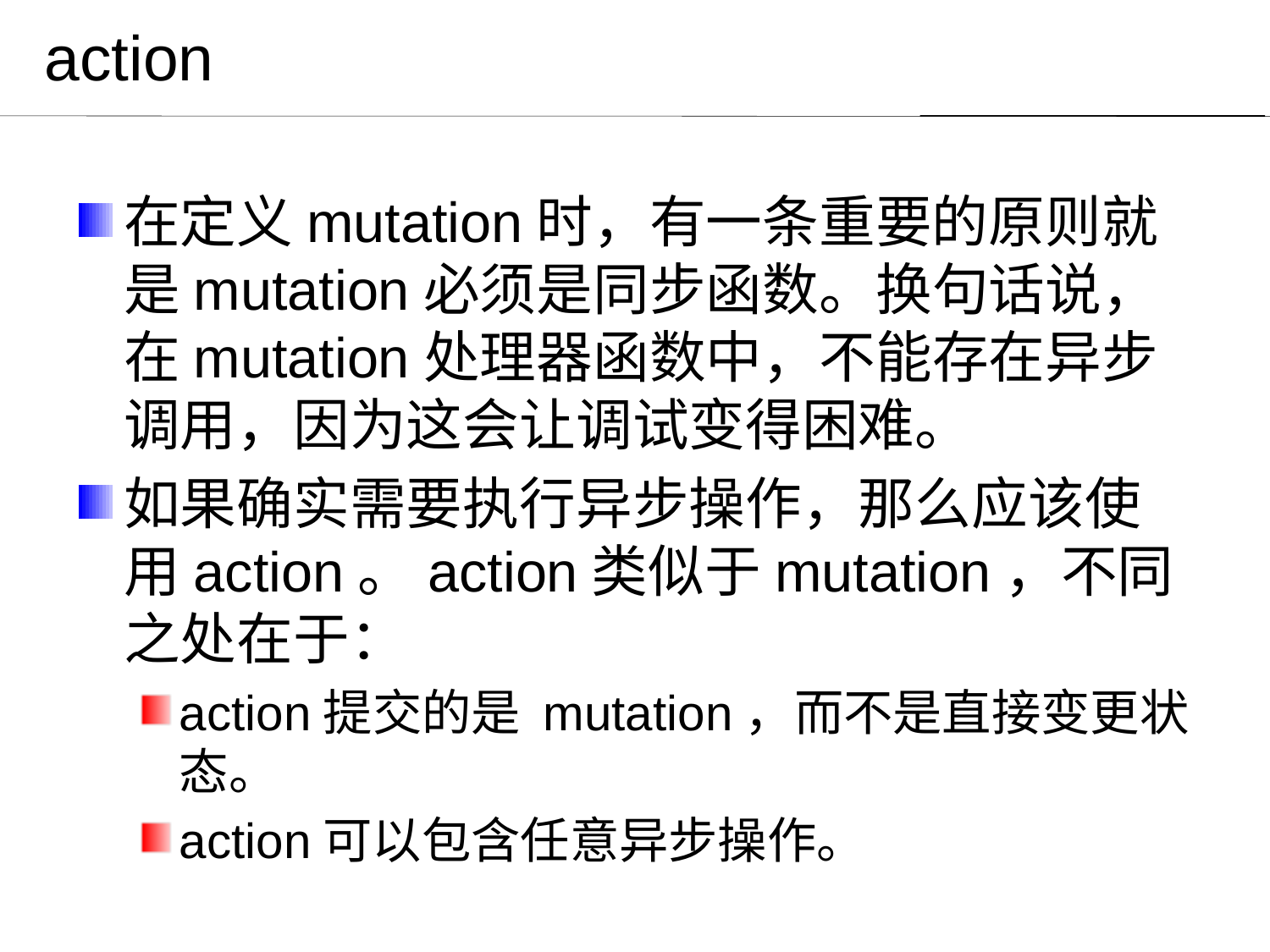

# action
在定义mutation时，有一条重要的原则就是mutation必须是同步函数。换句话说，在mutation处理器函数中，不能存在异步调用，因为这会让调试变得困难。
如果确实需要执行异步操作，那么应该使用action。action类似于mutation，不同之处在于：
action提交的是 mutation，而不是直接变更状态。
action可以包含任意异步操作。